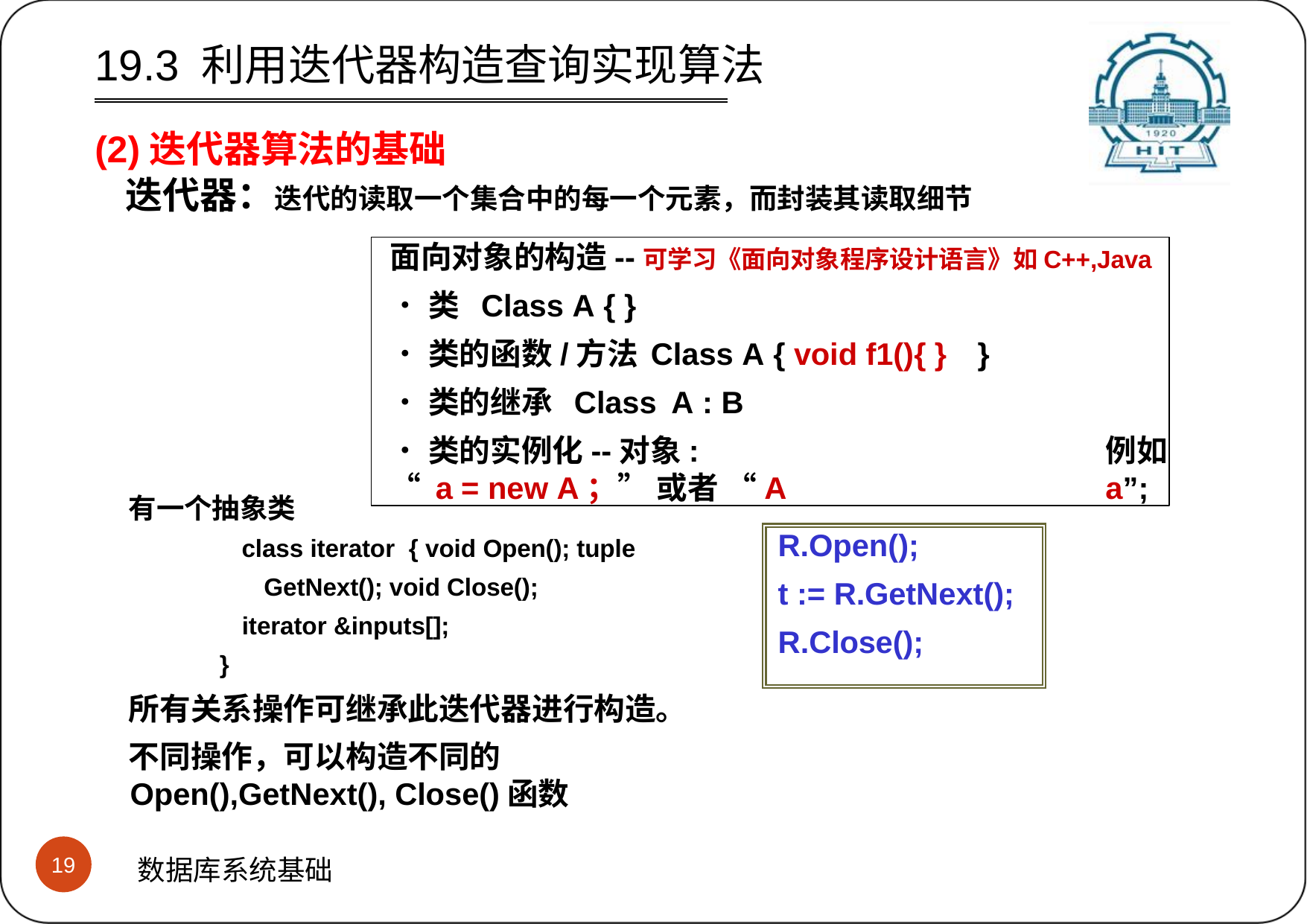

# 19.3 利用迭代器构造查询实现算法
(2)迭代器算法的基础

迭代器：迭代的读取一个集合中的每一个元素，而封装其读取细节

面向对象的构造--可学习《面向对象程序设计语言》如C++,Java
•类	Class A { }
•类的函数/方法	Class A { void f1(){ }	}
•类的继承	Class	A : B
•类的实例化--对象:	例如“ a = new A；” 或者 “A	a”;
有一个抽象类
class iterator  { void Open(); tuple GetNext(); void Close();
iterator &inputs[];
}
所有关系操作可继承此迭代器进行构造。
不同操作，可以构造不同的Open(),GetNext(), Close()函数

R.Open();
t := R.GetNext();
R.Close();